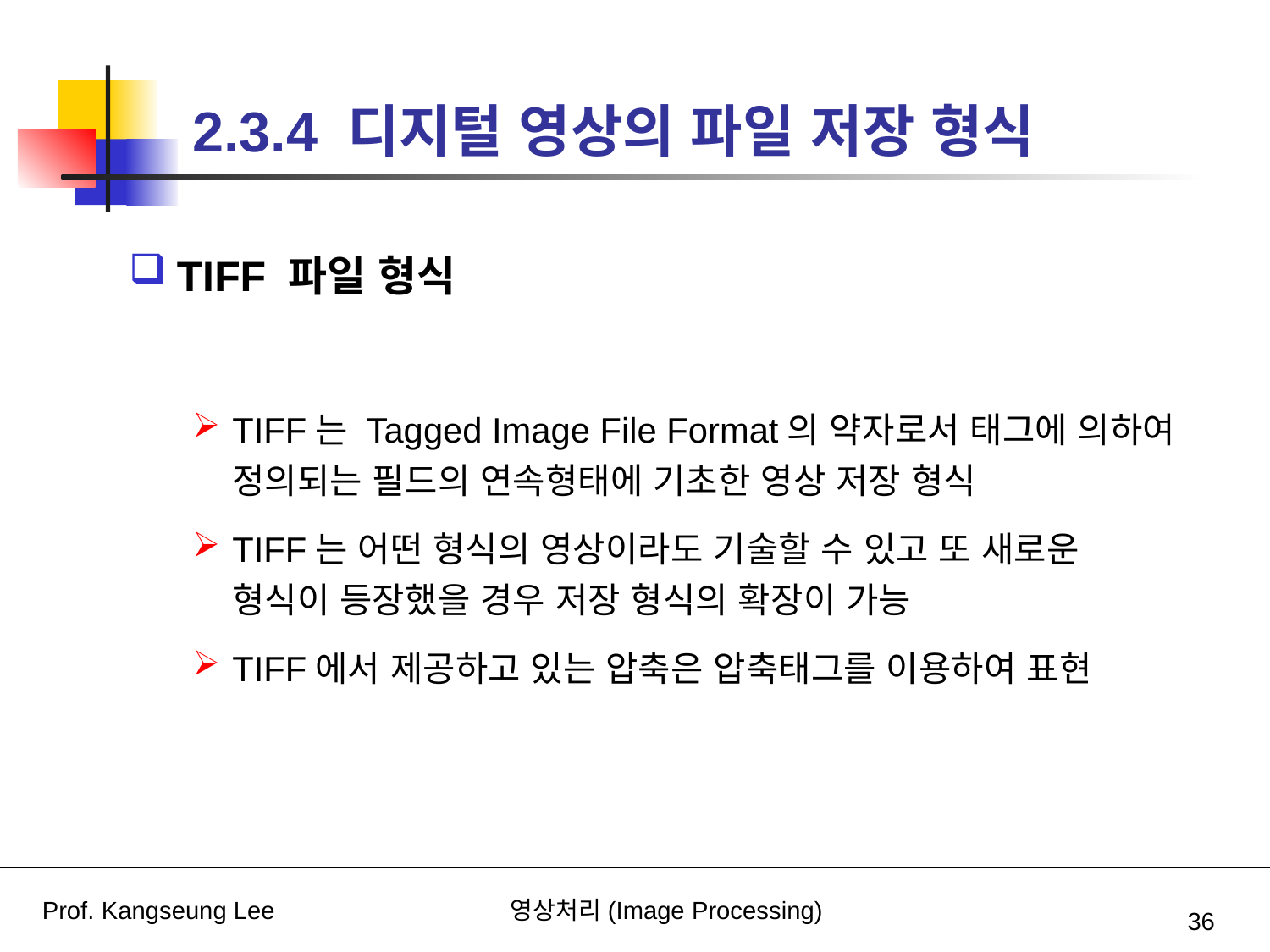

# 2.3.4 디지털 영상의 파일 저장 형식
TIFF 파일 형식

TIFF는 Tagged Image File Format의 약자로서 태그에 의하여 정의되는 필드의 연속형태에 기초한 영상 저장 형식
TIFF는 어떤 형식의 영상이라도 기술할 수 있고 또 새로운 형식이 등장했을 경우 저장 형식의 확장이 가능
TIFF에서 제공하고 있는 압축은 압축태그를 이용하여 표현
36

Prof. Kangseung Lee